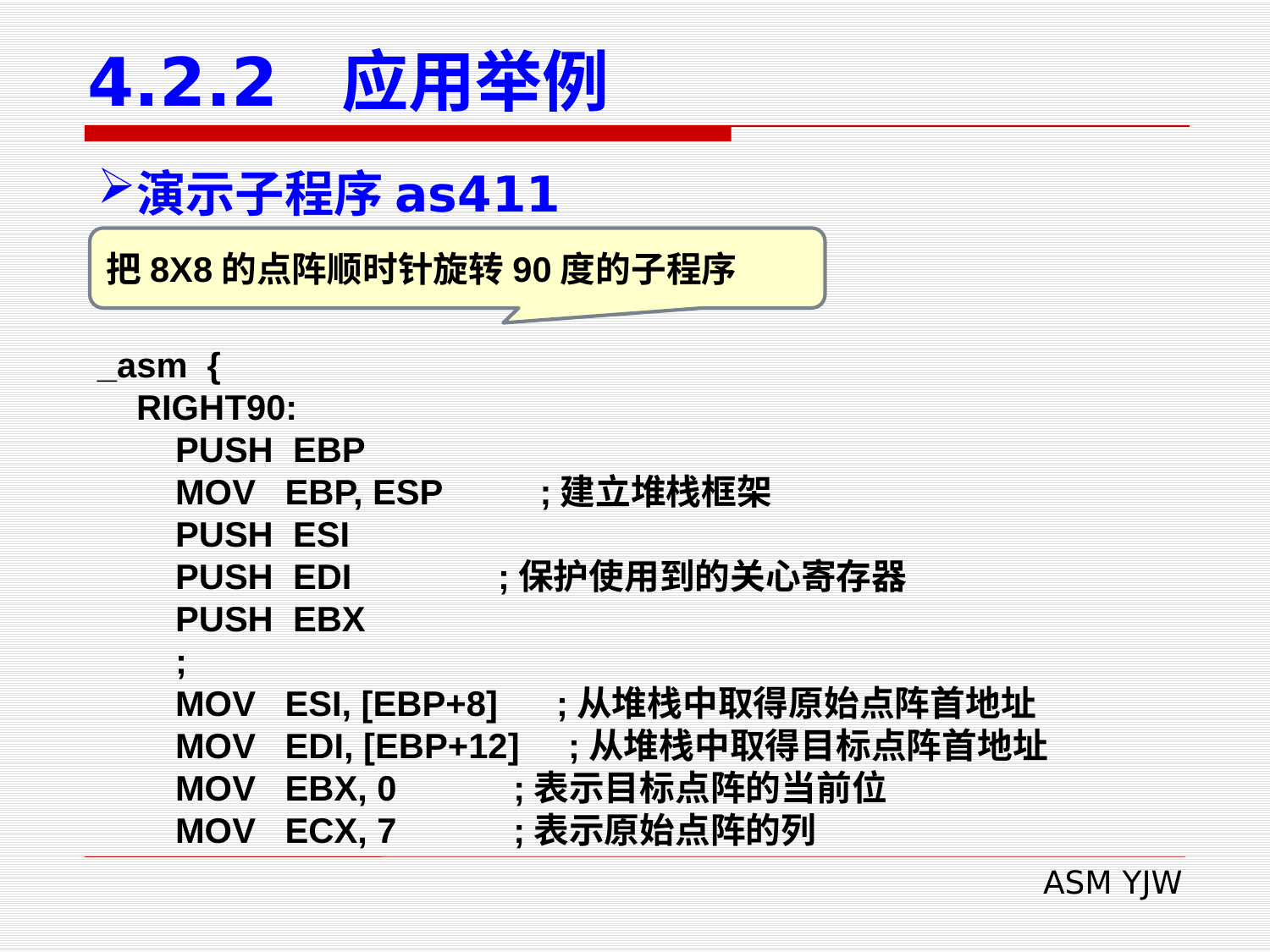

# 4.2.2  应用举例
演示子程序as411
把8X8的点阵顺时针旋转90度的子程序
_asm  {
    RIGHT90:
        PUSH  EBP
        MOV   EBP, ESP          ;建立堆栈框架
        PUSH  ESI
        PUSH  EDI               ;保护使用到的关心寄存器
        PUSH  EBX
        ;
        MOV   ESI, [EBP+8]      ;从堆栈中取得原始点阵首地址
        MOV   EDI, [EBP+12]     ;从堆栈中取得目标点阵首地址
        MOV   EBX, 0            ;表示目标点阵的当前位
        MOV   ECX, 7            ;表示原始点阵的列